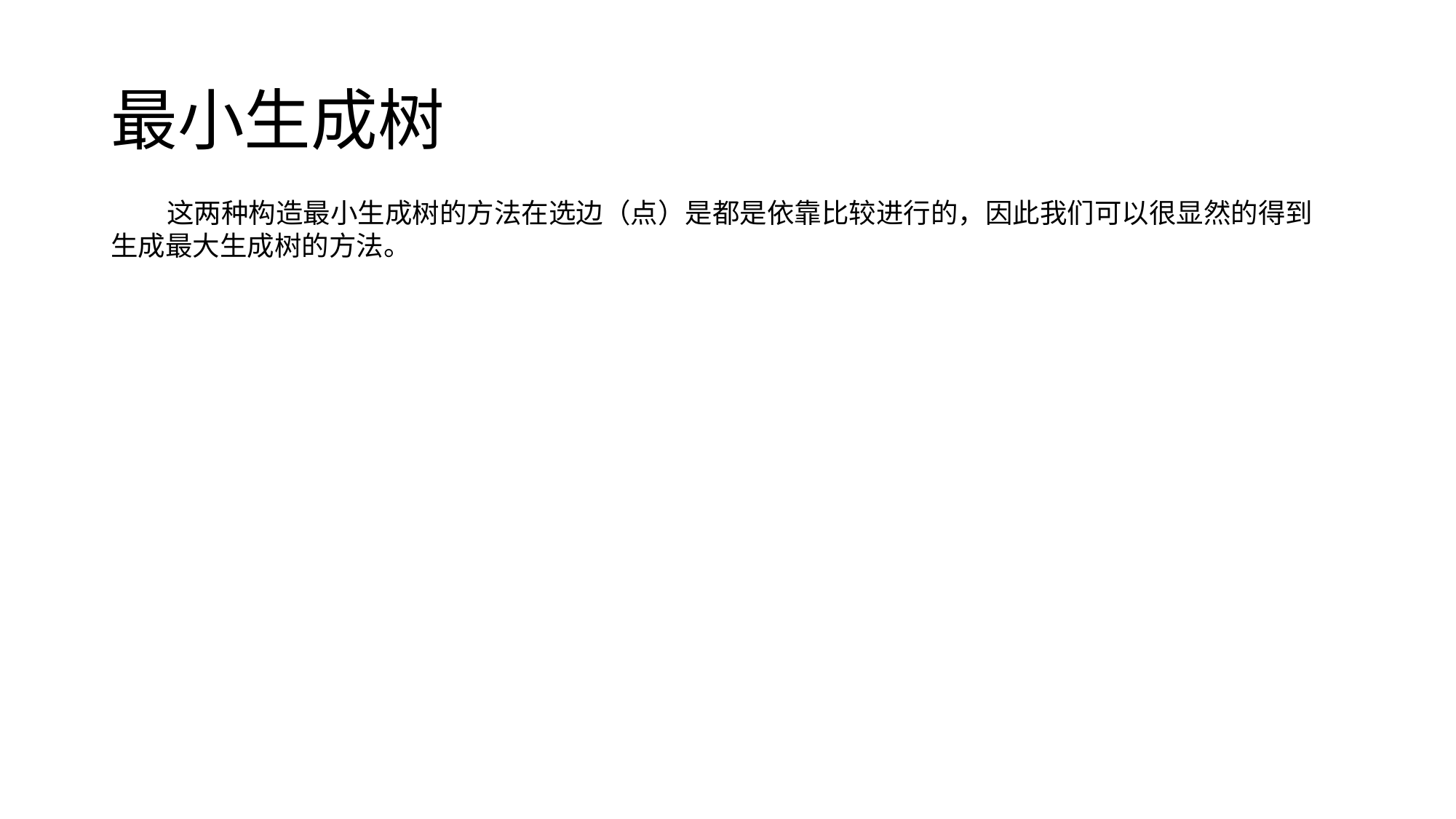

# 最小生成树
        这两种构造最小生成树的方法在选边（点）是都是依靠比较进行的，因此我们可以很显然的得到生成最大生成树的方法。